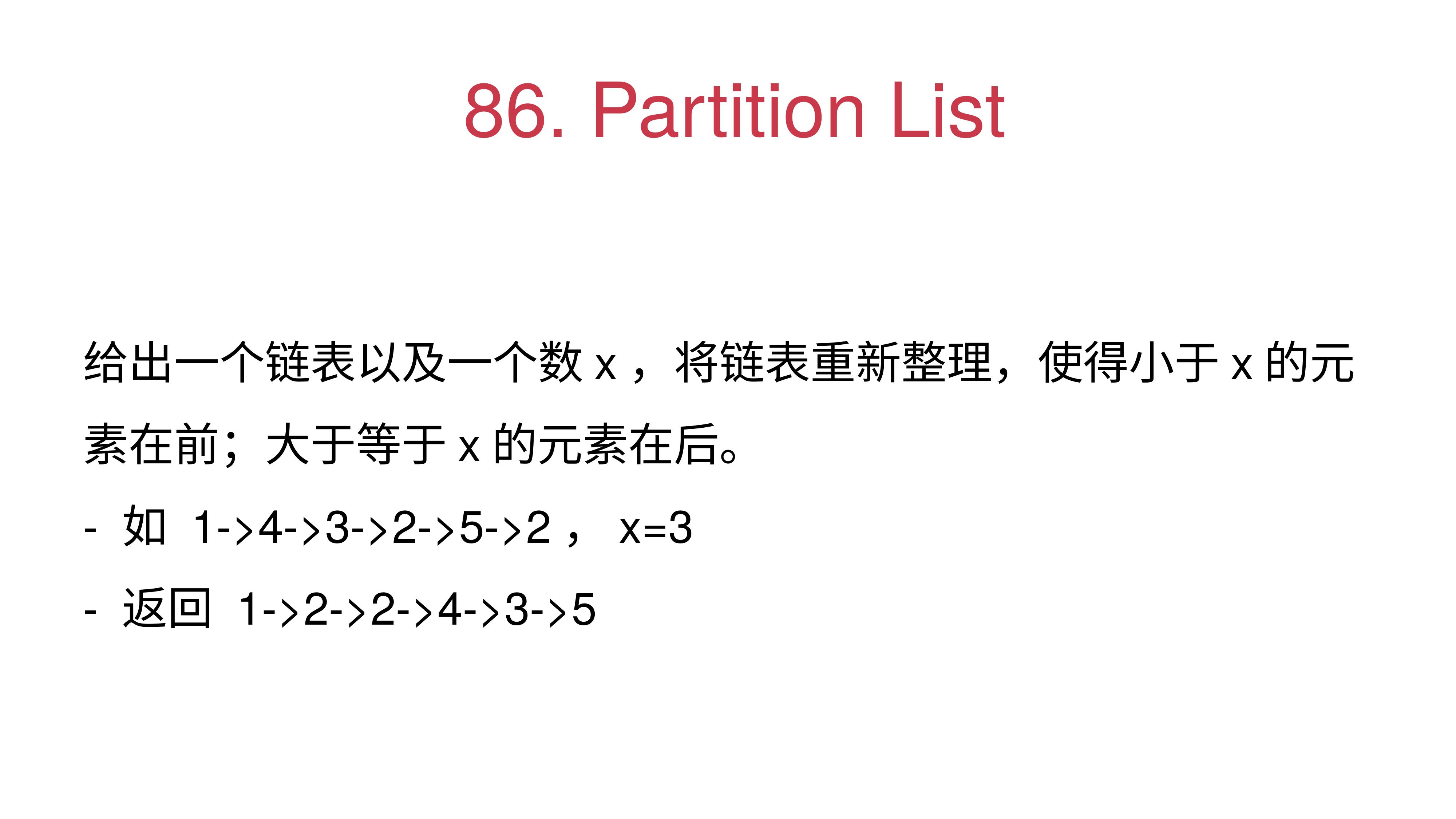

# 86. Partition List
给出一个链表以及一个数x，将链表重新整理，使得小于x的元素在前；大于等于x的元素在后。
- 如 1->4->3->2->5->2，x=3
- 返回 1->2->2->4->3->5